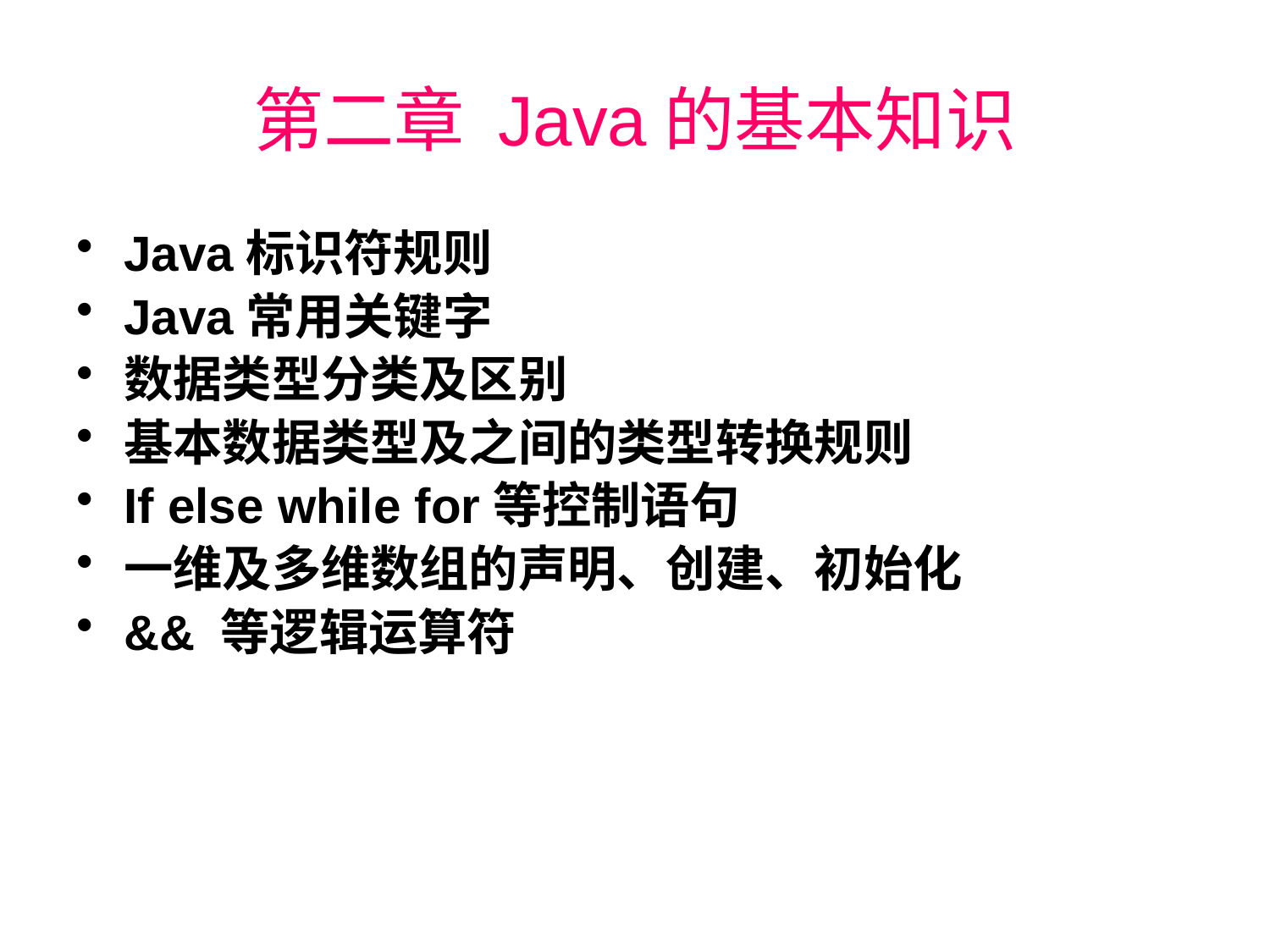

# 第二章 Java的基本知识
Java标识符规则
Java常用关键字
数据类型分类及区别
基本数据类型及之间的类型转换规则
If else while for等控制语句
一维及多维数组的声明、创建、初始化
&& 等逻辑运算符